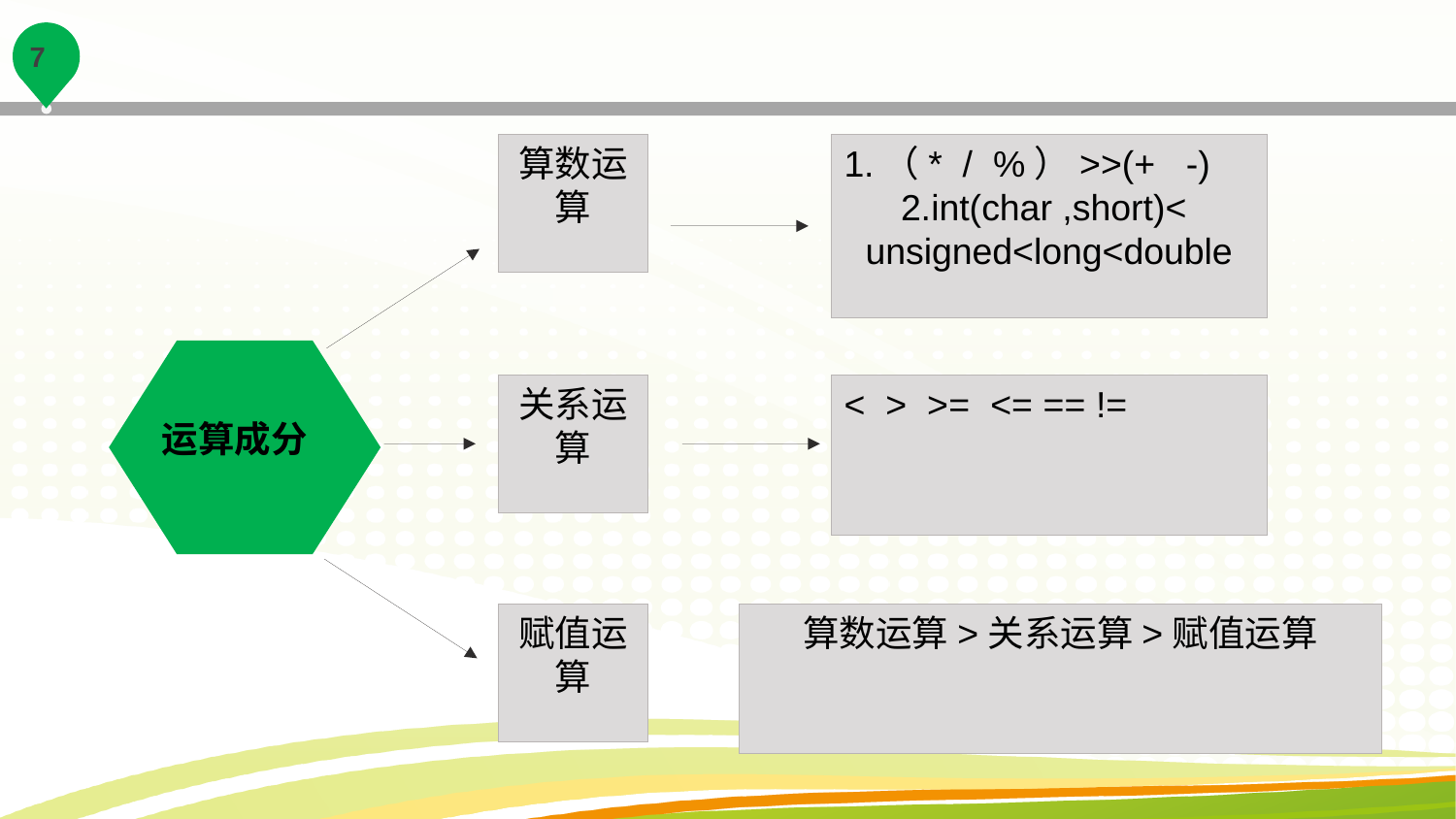

算数运算
1.（*  /  %）>>(+   -)
2.int(char ,short)<  unsigned<long<double

关系运算
<  >  >=  <= == !=
运算成分

赋值运算
算数运算>关系运算>赋值运算